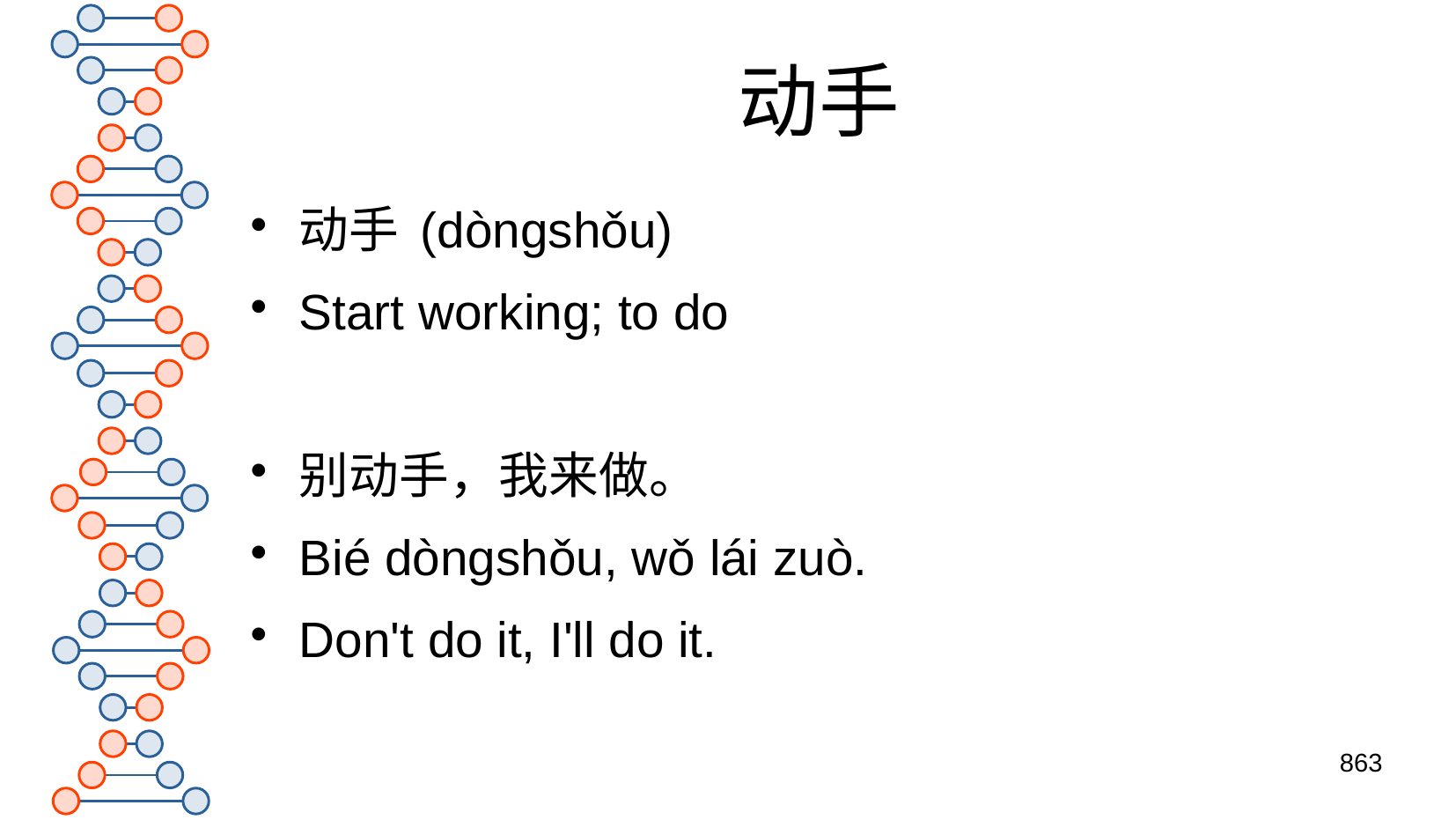

# 动手
动手 (dòngshǒu)
Start working; to do

别动手，我来做。
Bié dòngshǒu, wǒ lái zuò.
Don't do it, I'll do it.

863